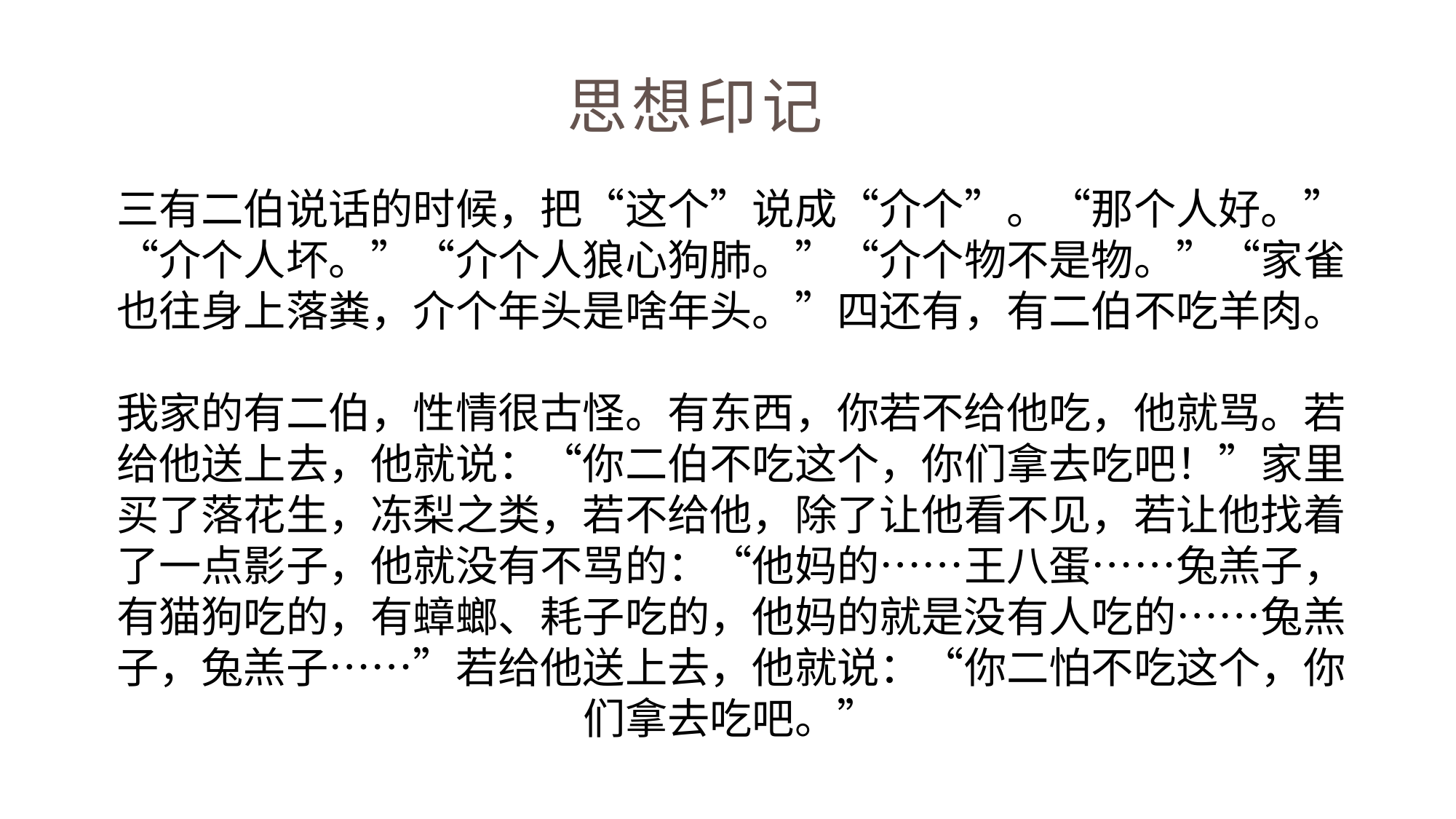

思想印记
三有二伯说话的时候，把“这个”说成“介个”。“那个人好。”“介个人坏。”“介个人狼心狗肺。”“介个物不是物。”“家雀也往身上落粪，介个年头是啥年头。”四还有，有二伯不吃羊肉。

我家的有二伯，性情很古怪。有东西，你若不给他吃，他就骂。若给他送上去，他就说：“你二伯不吃这个，你们拿去吃吧！”家里买了落花生，冻梨之类，若不给他，除了让他看不见，若让他找着了一点影子，他就没有不骂的：“他妈的……王八蛋……兔羔子，有猫狗吃的，有蟑螂、耗子吃的，他妈的就是没有人吃的……兔羔子，兔羔子……”若给他送上去，他就说：“你二怕不吃这个，你们拿去吃吧。”
没有图片
C